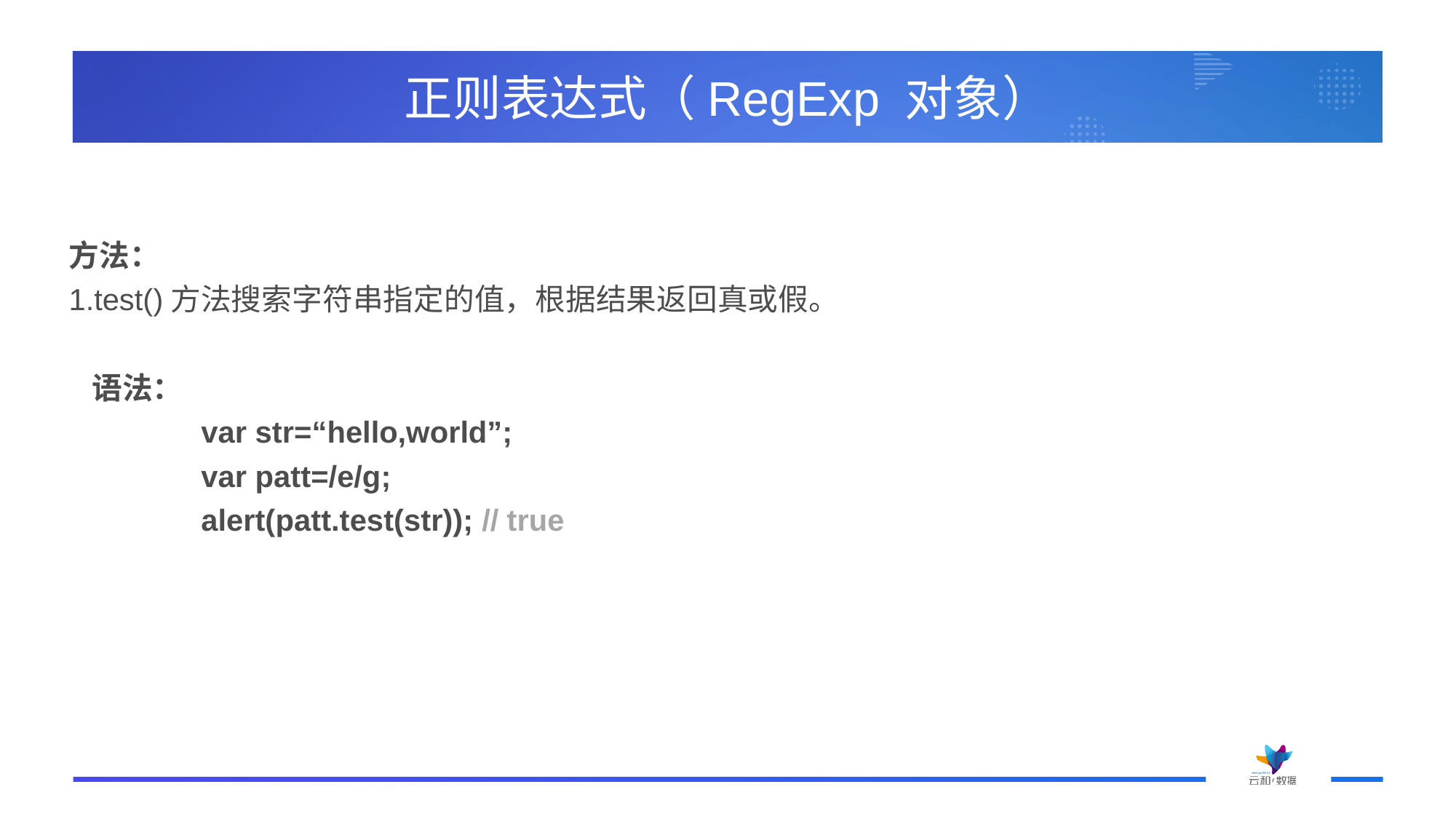

# 正则表达式（RegExp 对象）

方法：
1.test()方法搜索字符串指定的值，根据结果返回真或假。

	语法：
		var str=“hello,world”;
		var patt=/e/g;
		alert(patt.test(str)); // true